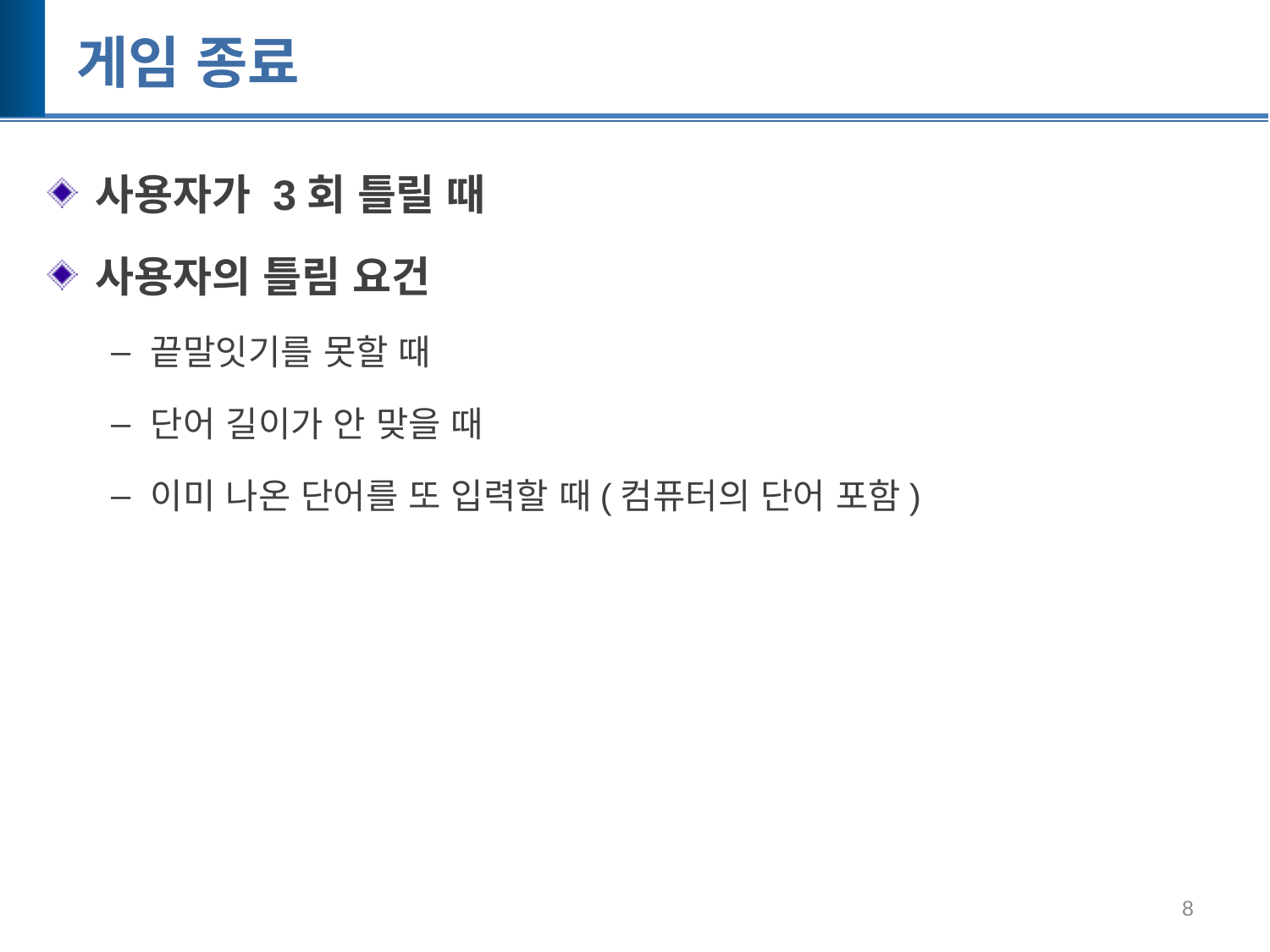

# 게임 종료
사용자가 3회 틀릴 때
사용자의 틀림 요건
끝말잇기를 못할 때
단어 길이가 안 맞을 때
이미 나온 단어를 또 입력할 때(컴퓨터의 단어 포함)
8